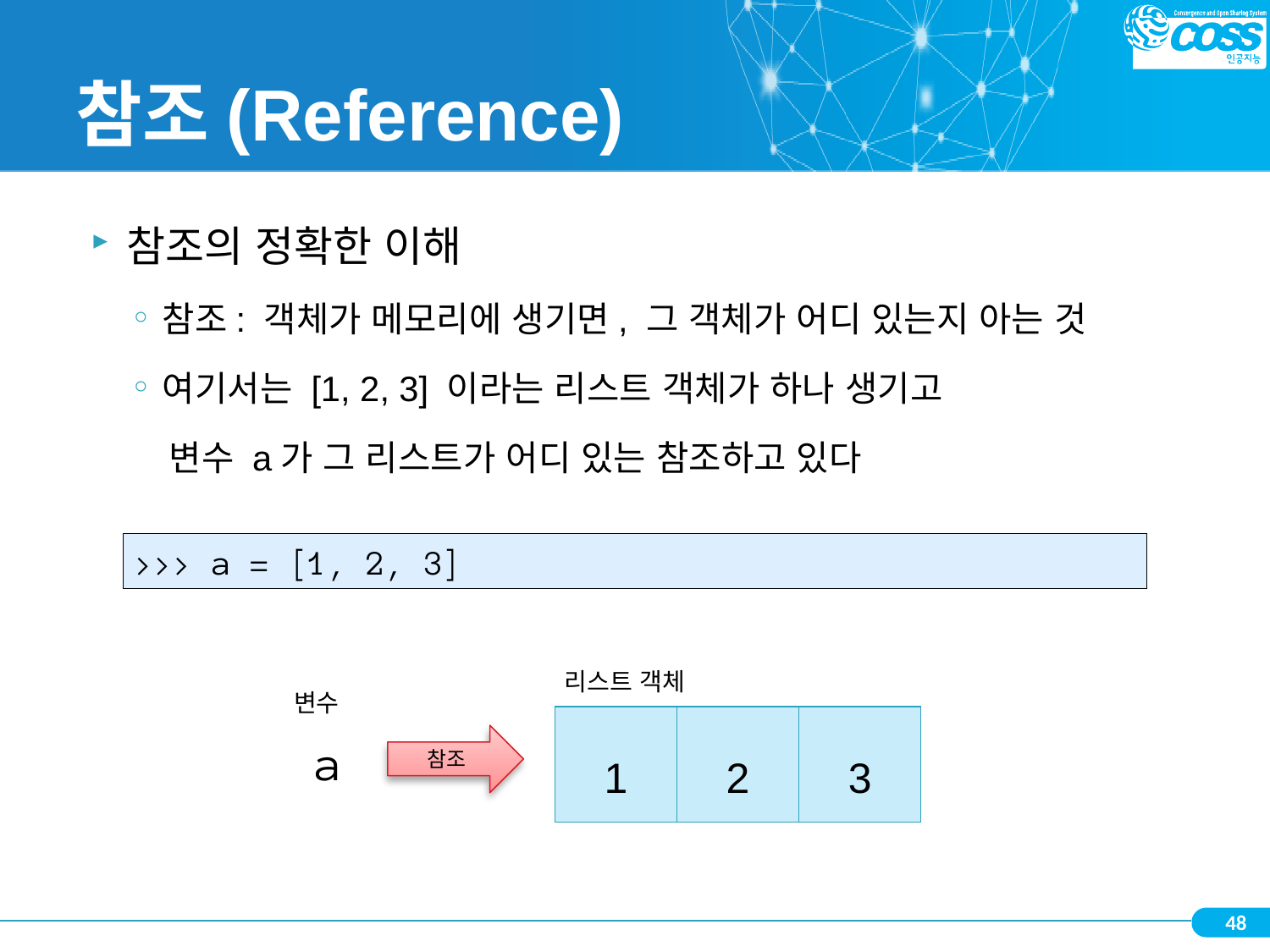

# 참조(Reference)
참조의 정확한 이해
참조: 객체가 메모리에 생기면, 그 객체가 어디 있는지 아는 것
여기서는 [1, 2, 3] 이라는 리스트 객체가 하나 생기고
   변수 a가 그 리스트가 어디 있는 참조하고 있다
>>> a = [1, 2, 3]
리스트 객체
변수
| 1 | 2 | 3 |
| --- | --- | --- |
a
참조